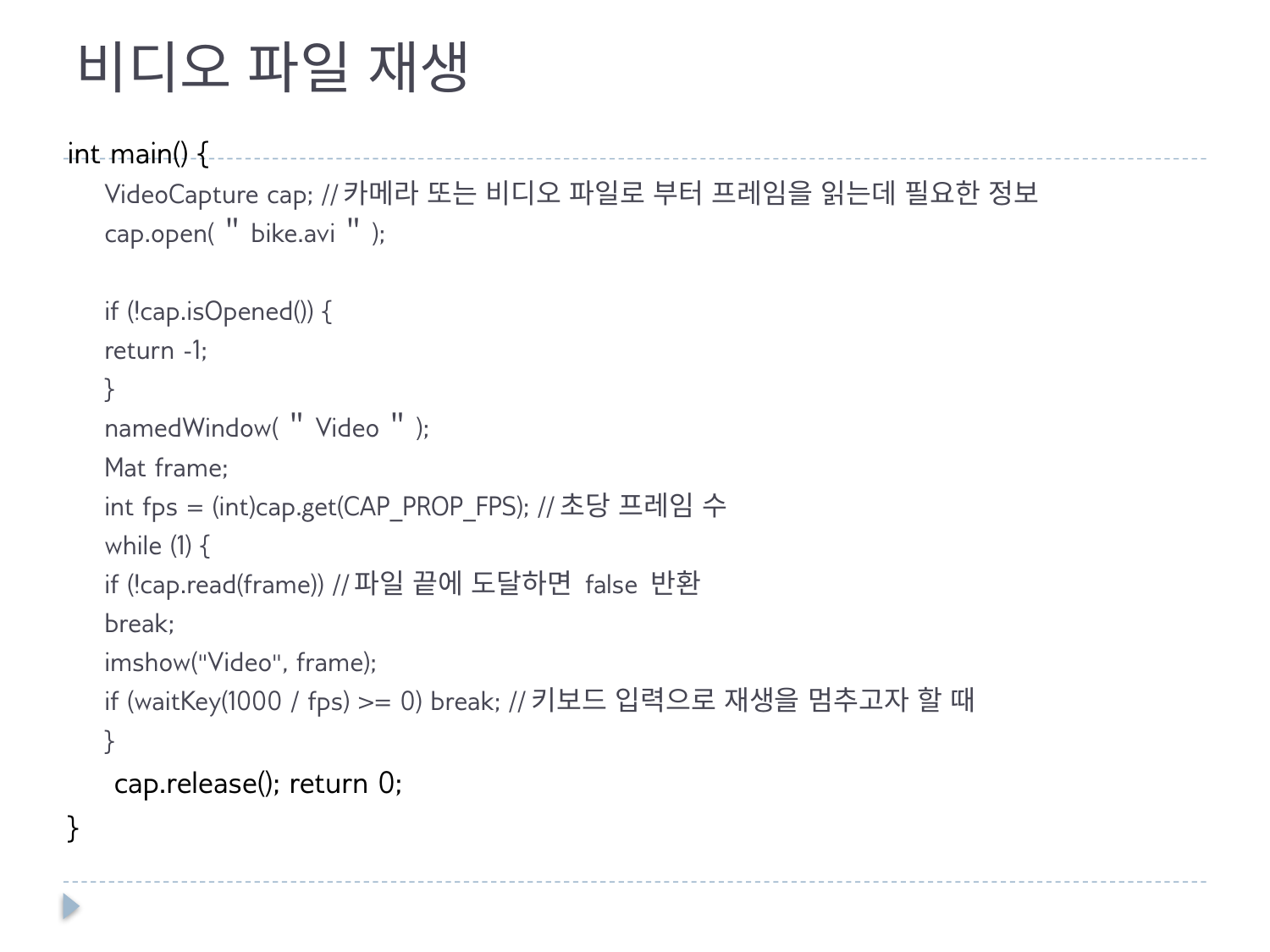

# 비디오 파일 재생
int main() {
VideoCapture cap; //카메라 또는 비디오 파일로 부터 프레임을 읽는데 필요한 정보
cap.open(＂bike.avi＂);

if (!cap.isOpened()) {
	return -1;
	}
namedWindow(＂Video＂);
Mat frame;
int fps = (int)cap.get(CAP_PROP_FPS); //초당 프레임 수
while (1) {
	if (!cap.read(frame)) //파일 끝에 도달하면 false 반환
		break;
	imshow("Video", frame);
	if (waitKey(1000 / fps) >= 0) break; //키보드 입력으로 재생을 멈추고자 할 때
	}
     cap.release(); return 0;
}